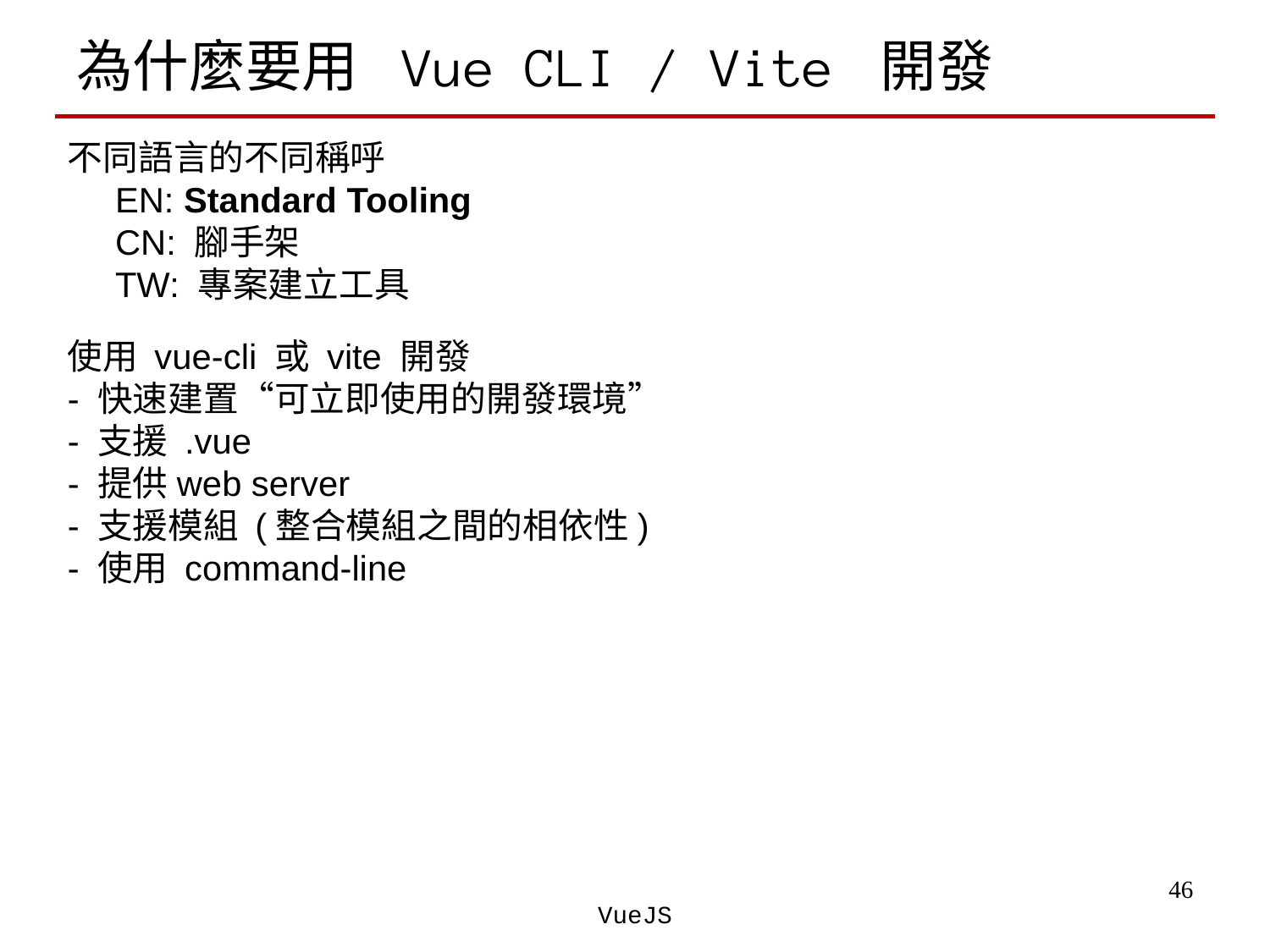

# 為什麼要用 Vue CLI / Vite 開發
不同語言的不同稱呼
EN: Standard Tooling
	CN: 腳手架
	TW: 專案建立工具
使用 vue-cli 或 vite 開發
- 快速建置“可立即使用的開發環境”
- 支援 .vue
- 提供web server
- 支援模組 (整合模組之間的相依性)
- 使用 command-line

46
VueJS